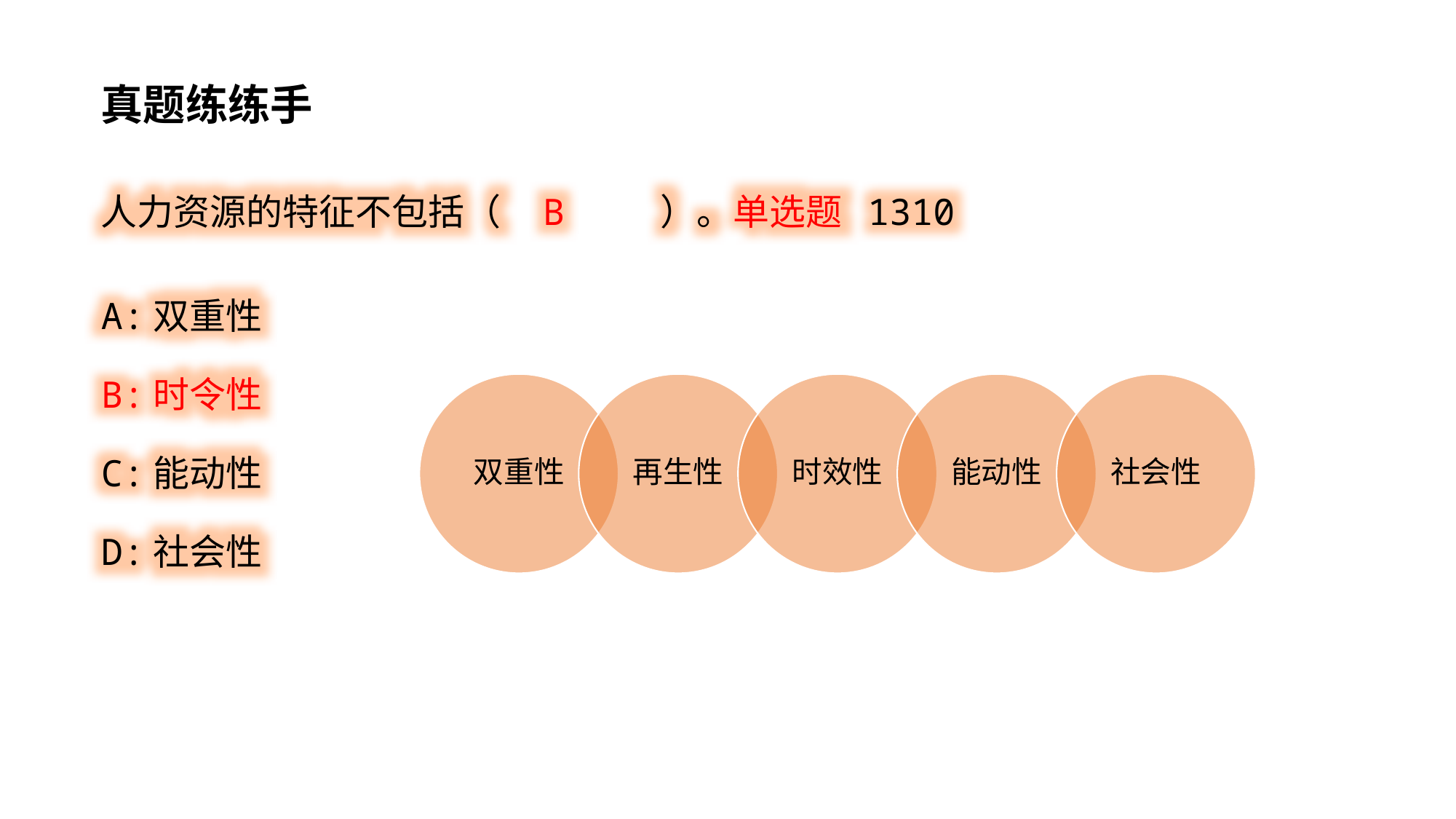

真题练练手
人力资源的特征不包括（    B    ）。单选题  1310

A:双重性

B:时令性

C:能动性

D:社会性

双重性
再生性
时效性
能动性
社会性